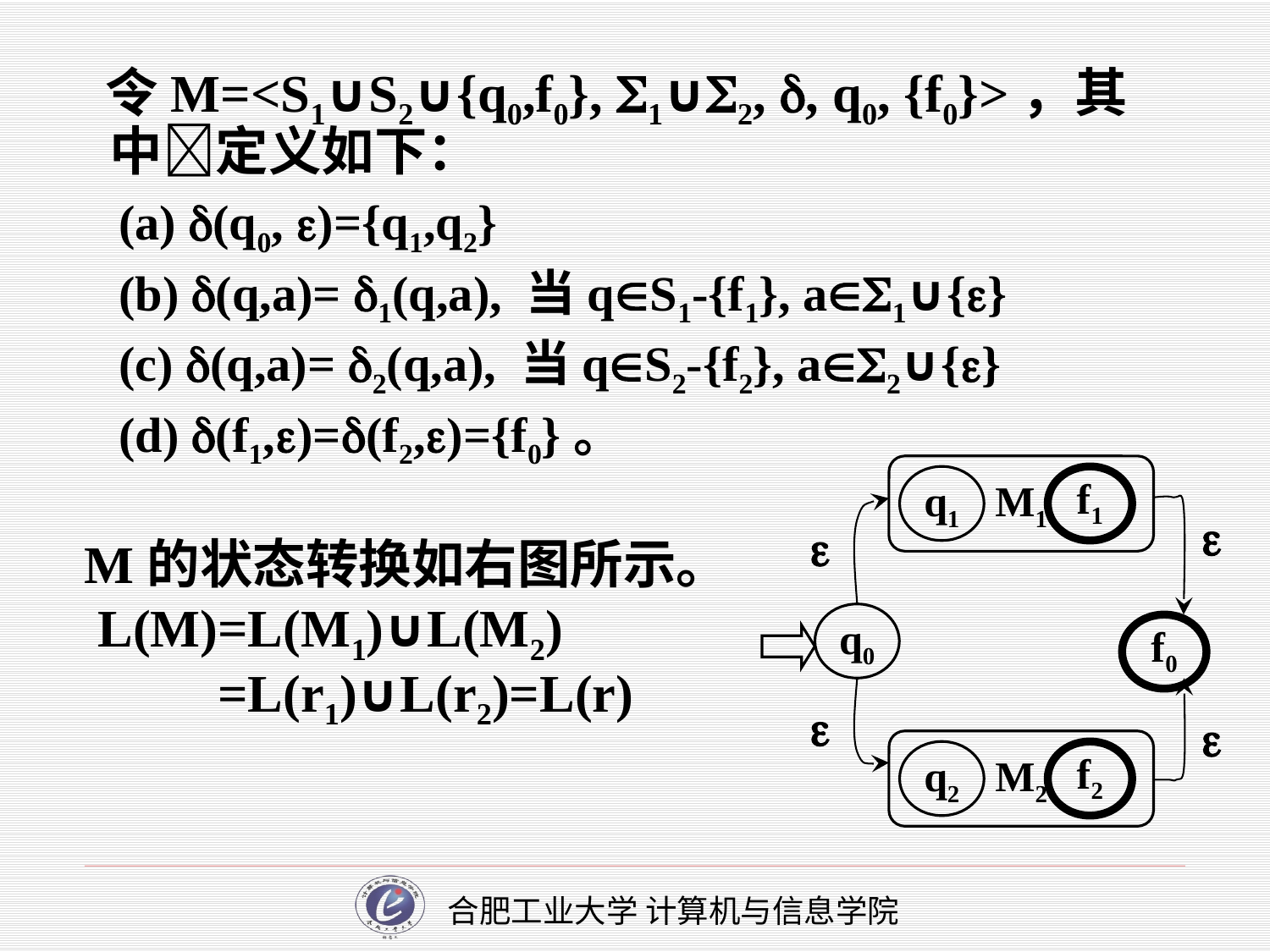

令M=<S1∪S2∪{q0,f0}, Σ1∪Σ2, δ, q0, {f0}>，其中δ定义如下：
(a) δ(q0, ε)={q1,q2}
(b) δ(q,a)= δ1(q,a), 当q∈S1-{f1}, a∈Σ1∪{ε}
(c) δ(q,a)= δ2(q,a), 当q∈S2-{f2}, a∈Σ2∪{ε}
(d) δ(f1,ε)=δ(f2,ε)={f0}。

   M的状态转换如右图所示。
    L(M)=L(M1)∪L(M2)
             =L(r1)∪L(r2)=L(r)
M1
q1
f1

ε
ε
q0
f0

ε
ε
M2
q2
f2
83